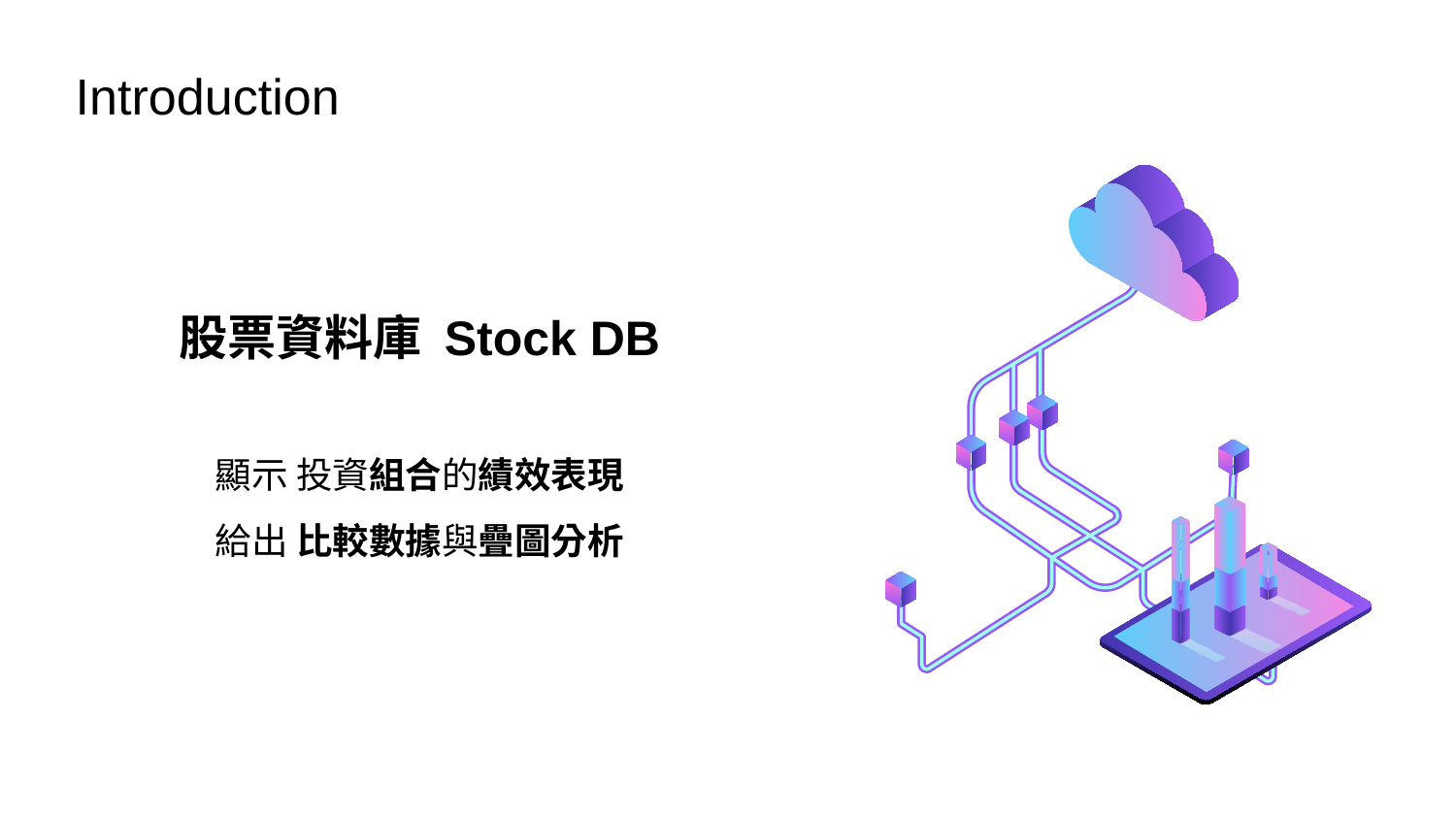

# Introduction

股票資料庫 Stock DB

顯示 投資組合的績效表現
給出 比較數據與疊圖分析